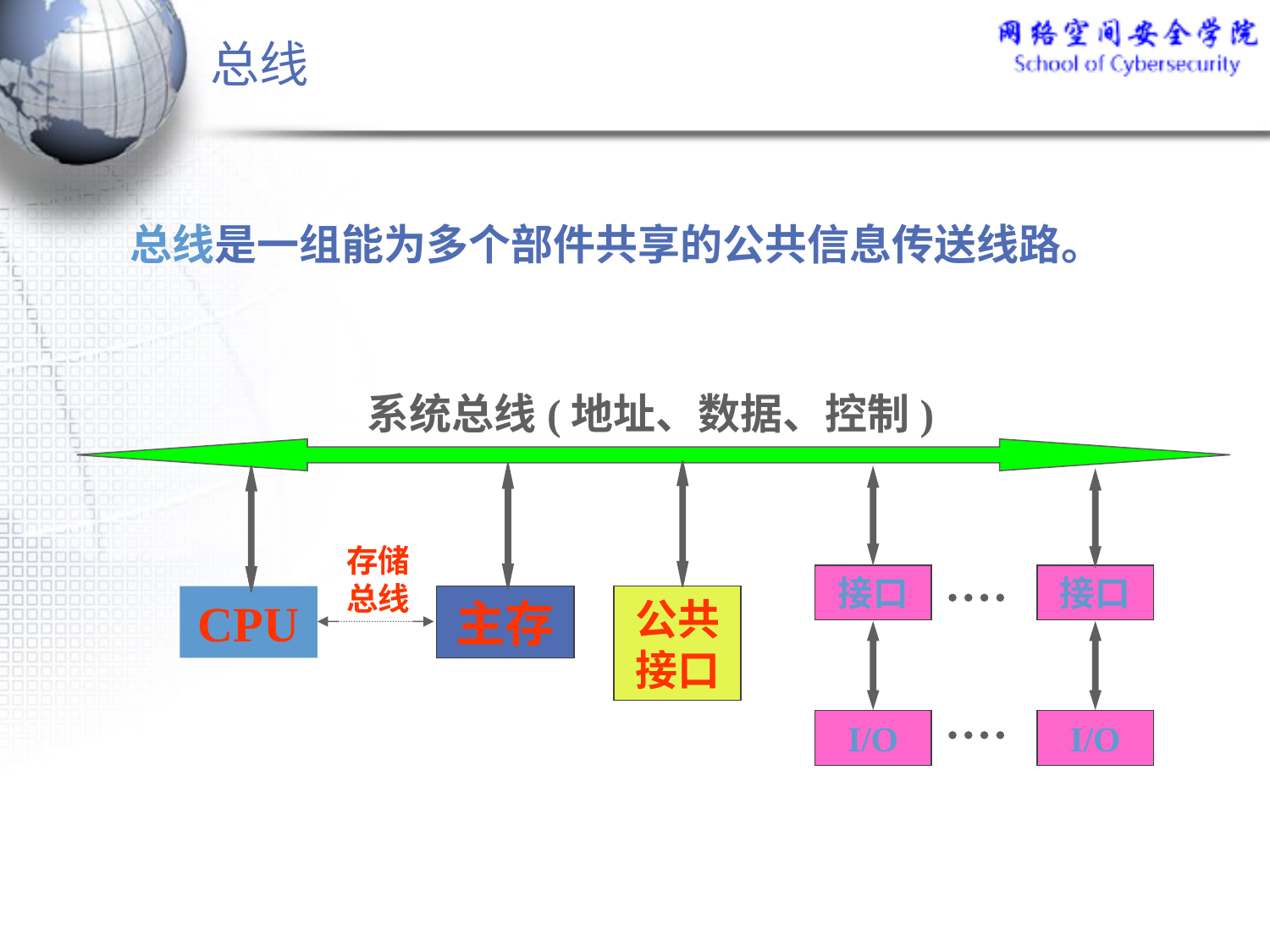

# 总线
总线是一组能为多个部件共享的公共信息传送线路。

系统总线(地址、数据、控制)

接口

I/O
接口

I/O
CPU
主存
公共接口

存储总线